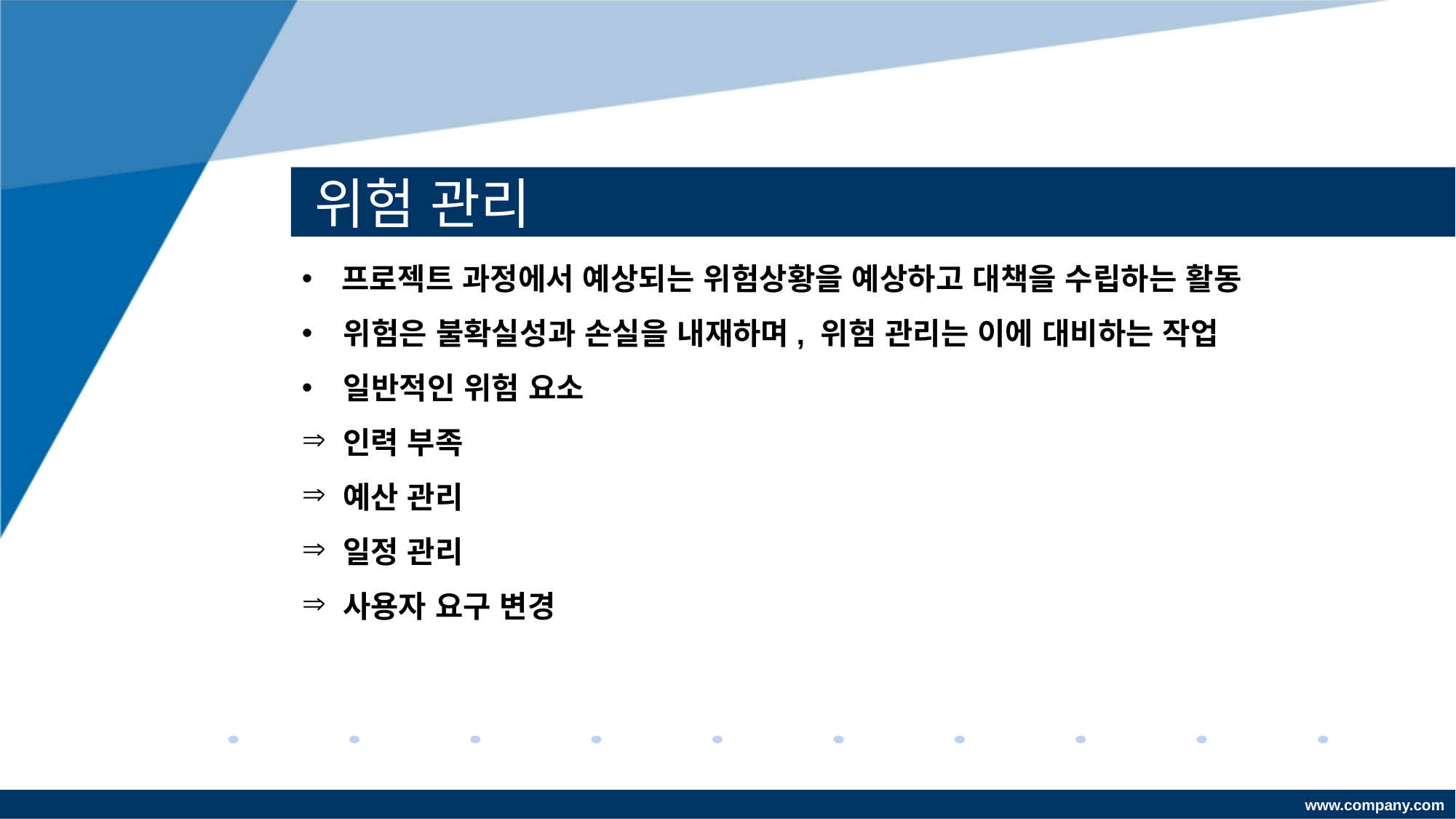

# 위험 관리
 프로젝트 과정에서 예상되는 위험상황을 예상하고 대책을 수립하는 활동
 위험은 불확실성과 손실을 내재하며, 위험 관리는 이에 대비하는 작업
 일반적인 위험 요소
인력 부족
예산 관리
일정 관리
사용자 요구 변경